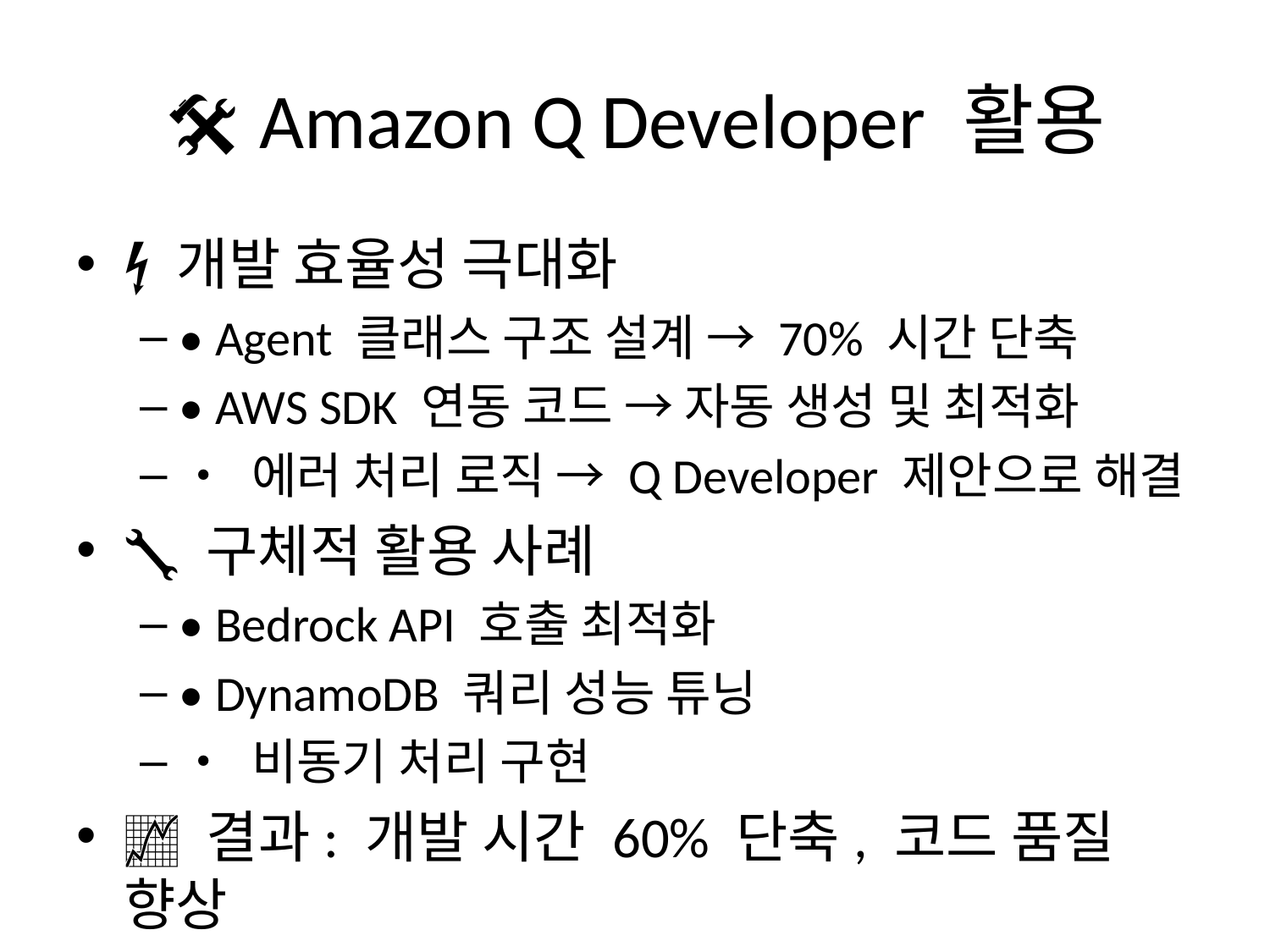

# 🛠️ Amazon Q Developer 활용
⚡ 개발 효율성 극대화
• Agent 클래스 구조 설계 → 70% 시간 단축
• AWS SDK 연동 코드 → 자동 생성 및 최적화
• 에러 처리 로직 → Q Developer 제안으로 해결
🔧 구체적 활용 사례
• Bedrock API 호출 최적화
• DynamoDB 쿼리 성능 튜닝
• 비동기 처리 구현
📈 결과: 개발 시간 60% 단축, 코드 품질 향상